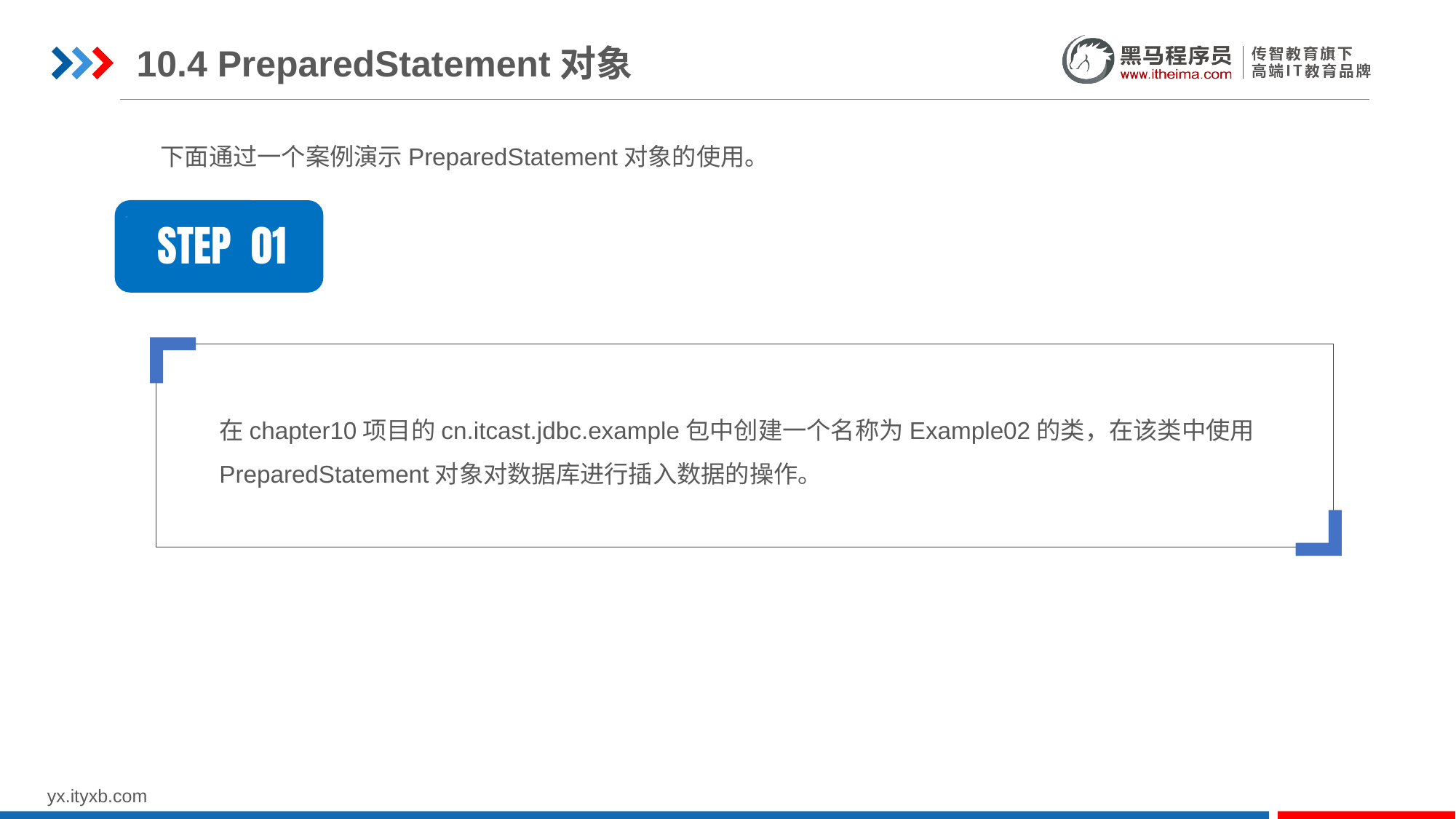

10.4 PreparedStatement对象
下面通过一个案例演示PreparedStatement对象的使用。

STEP  01

在chapter10项目的cn.itcast.jdbc.example包中创建一个名称为Example02的类，在该类中使用PreparedStatement对象对数据库进行插入数据的操作。